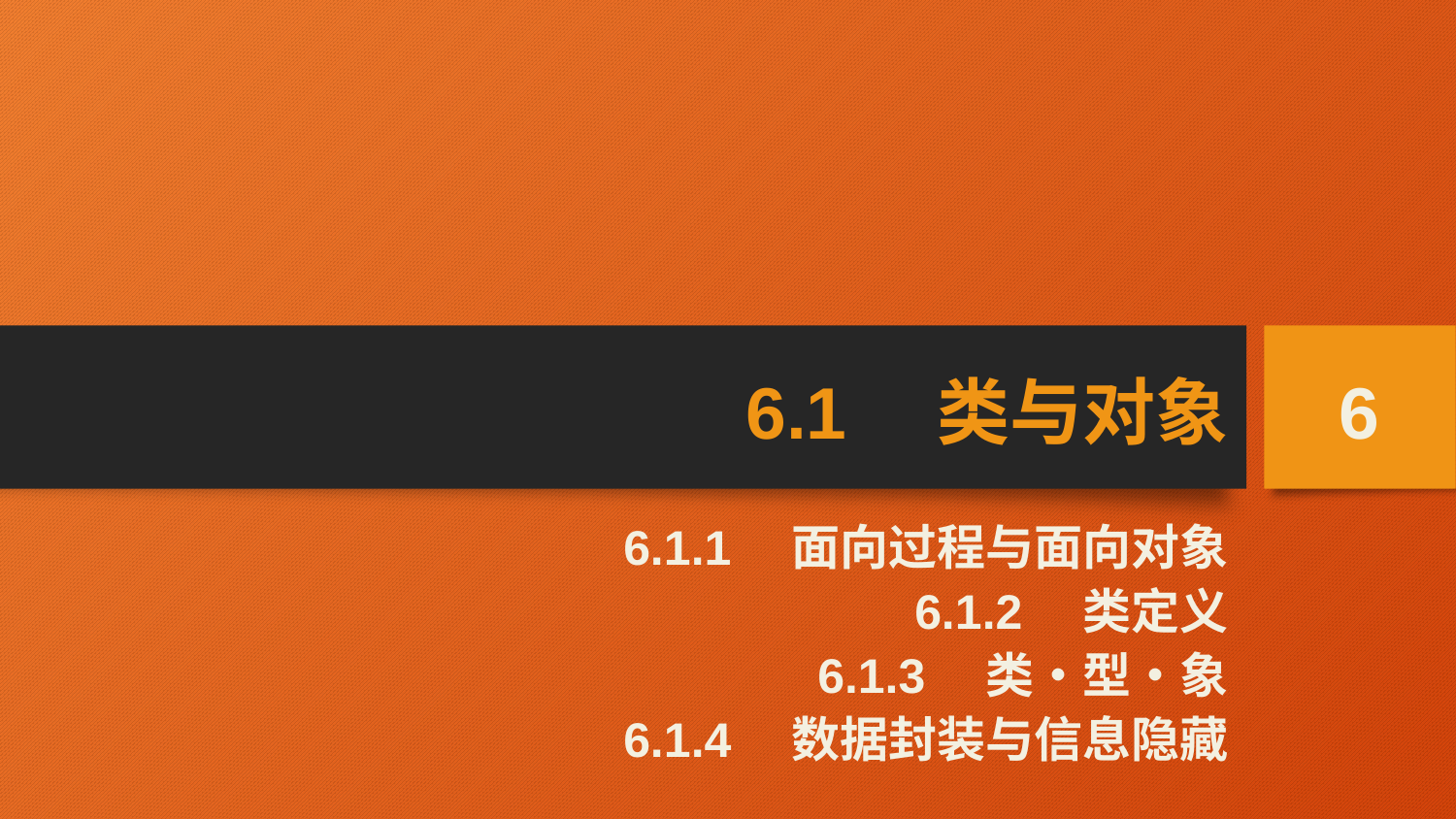

# 6.1　类与对象
6
6.1.1　面向过程与面向对象
6.1.2　类定义
6.1.3　类•型•象
6.1.4　数据封装与信息隐藏